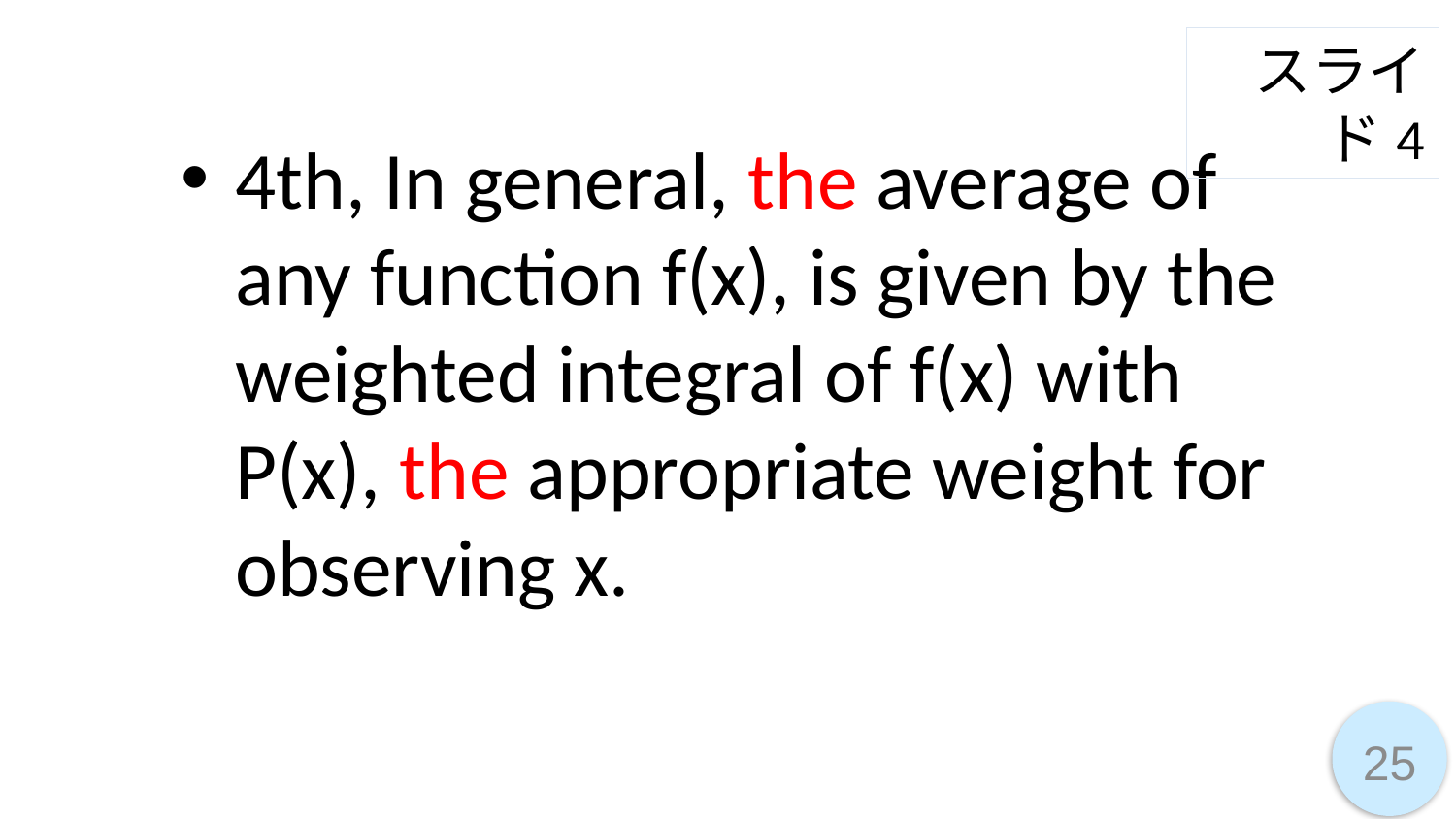

スライド4
4th, In general, the average of any function f(x), is given by the weighted integral of f(x) with P(x), the appropriate weight for observing x.
25